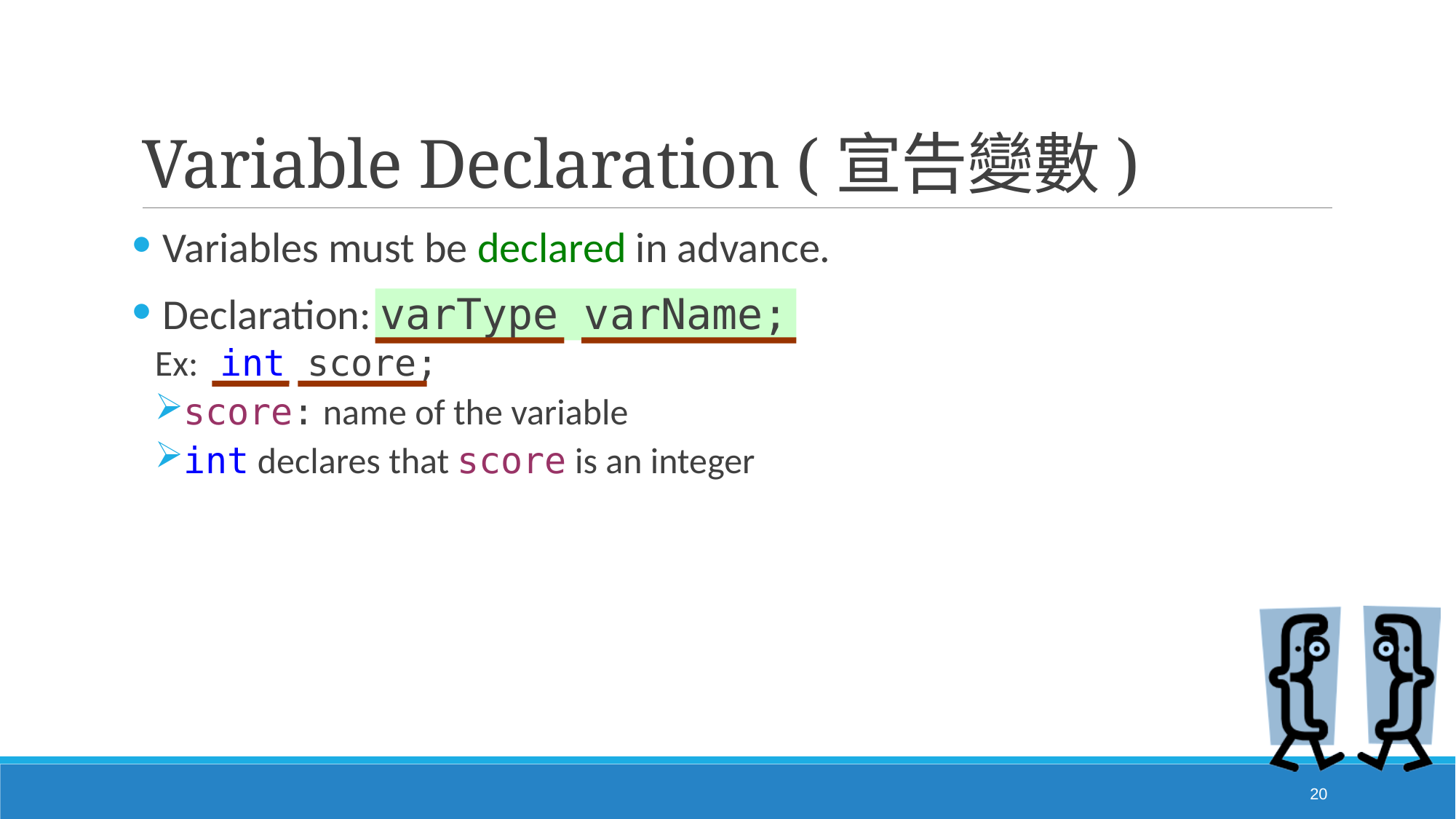

# Variable Declaration (宣告變數)
Variables must be declared in advance.
Declaration: varType varName;
Ex: int score;
score: name of the variable
int declares that score is an integer

20